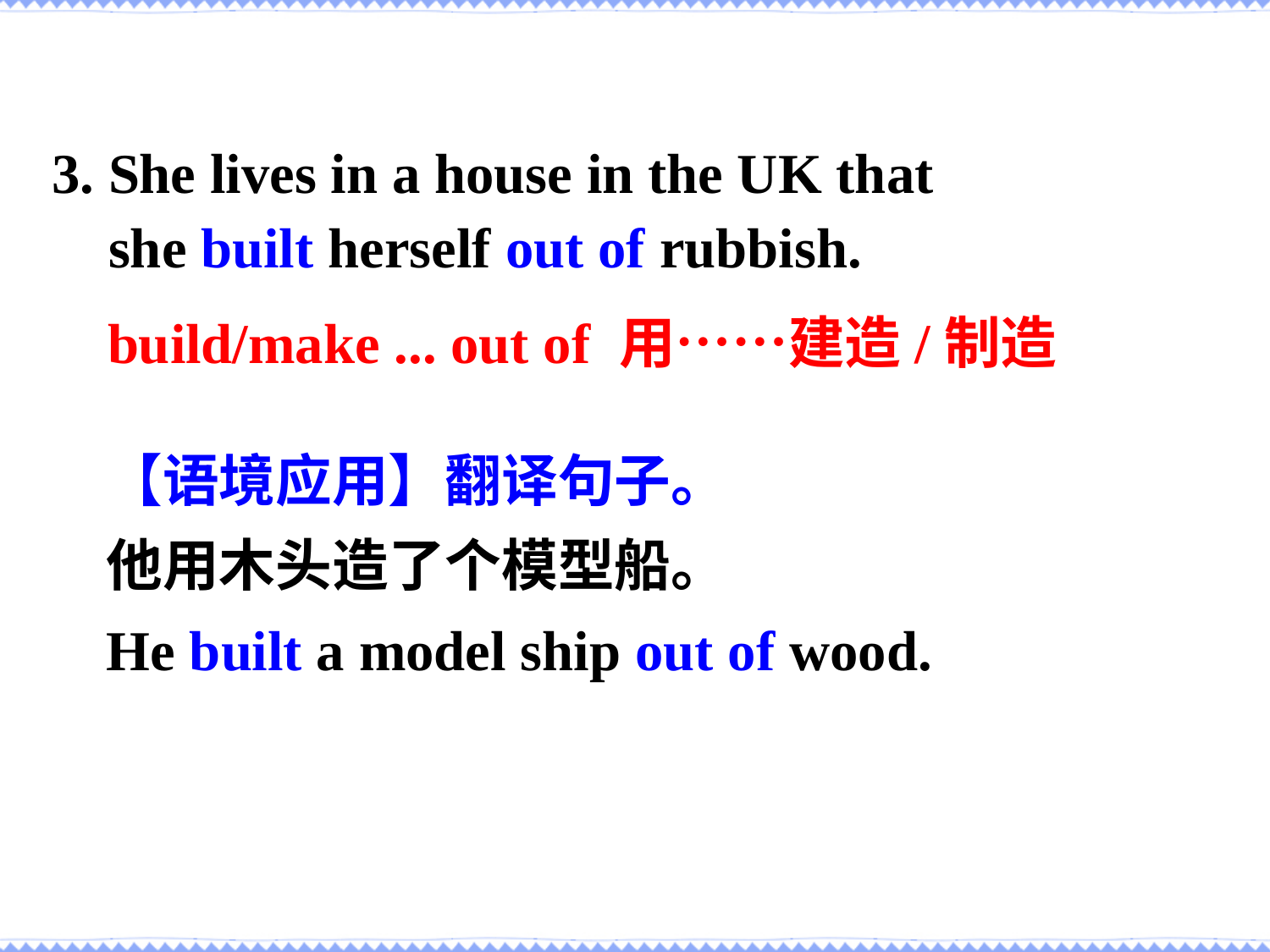

3. She lives in a house in the UK that
    she built herself out of rubbish.
build/make ... out of 用……建造/制造
【语境应用】翻译句子。
他用木头造了个模型船。
He built a model ship out of wood.